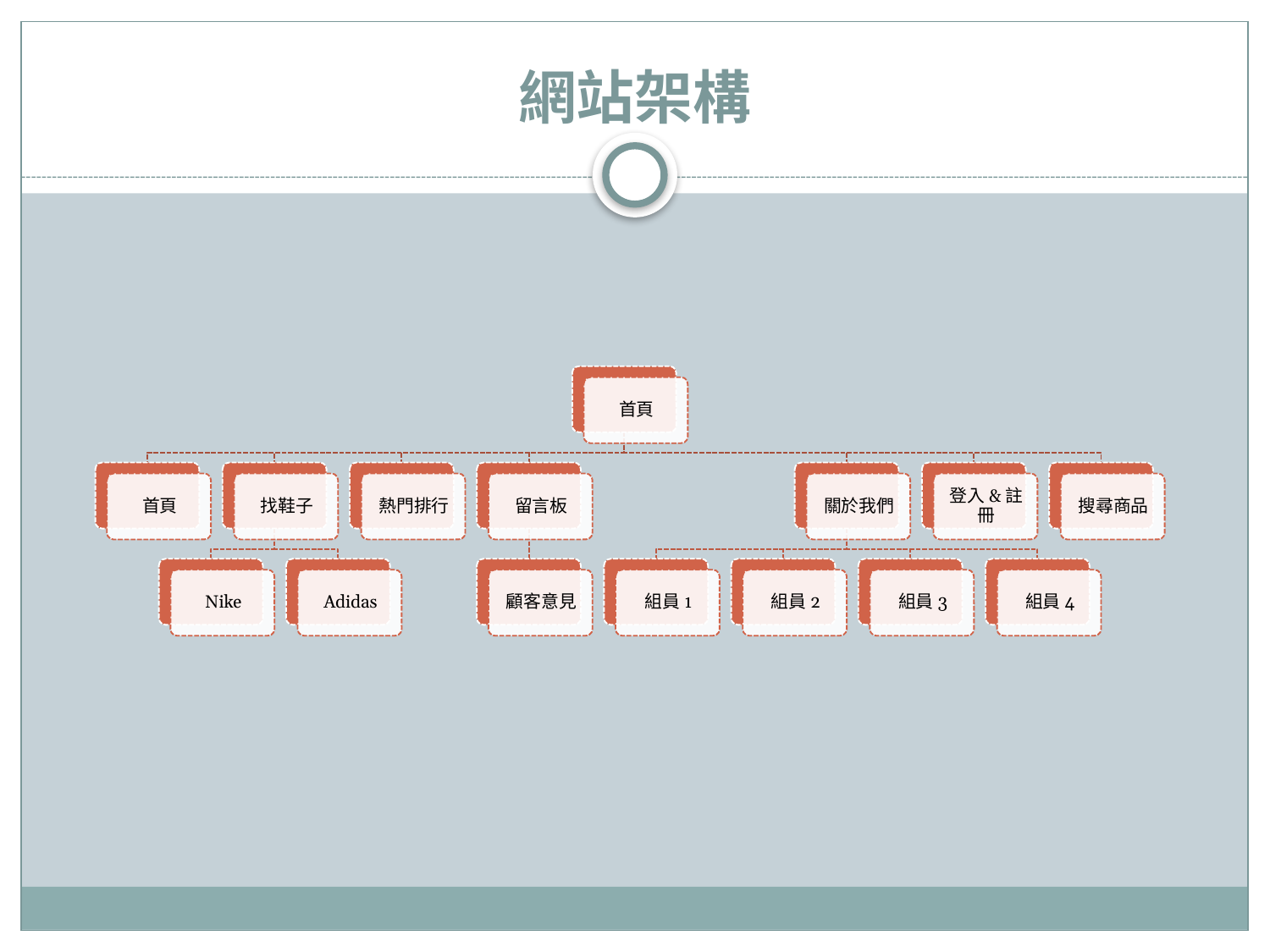

# 網站架構
首頁
首頁
找鞋子
Nike
Adidas
熱門排行
留言板
顧客意見
關於我們
組員1
組員2
組員3
組員4
登入&註冊
搜尋商品